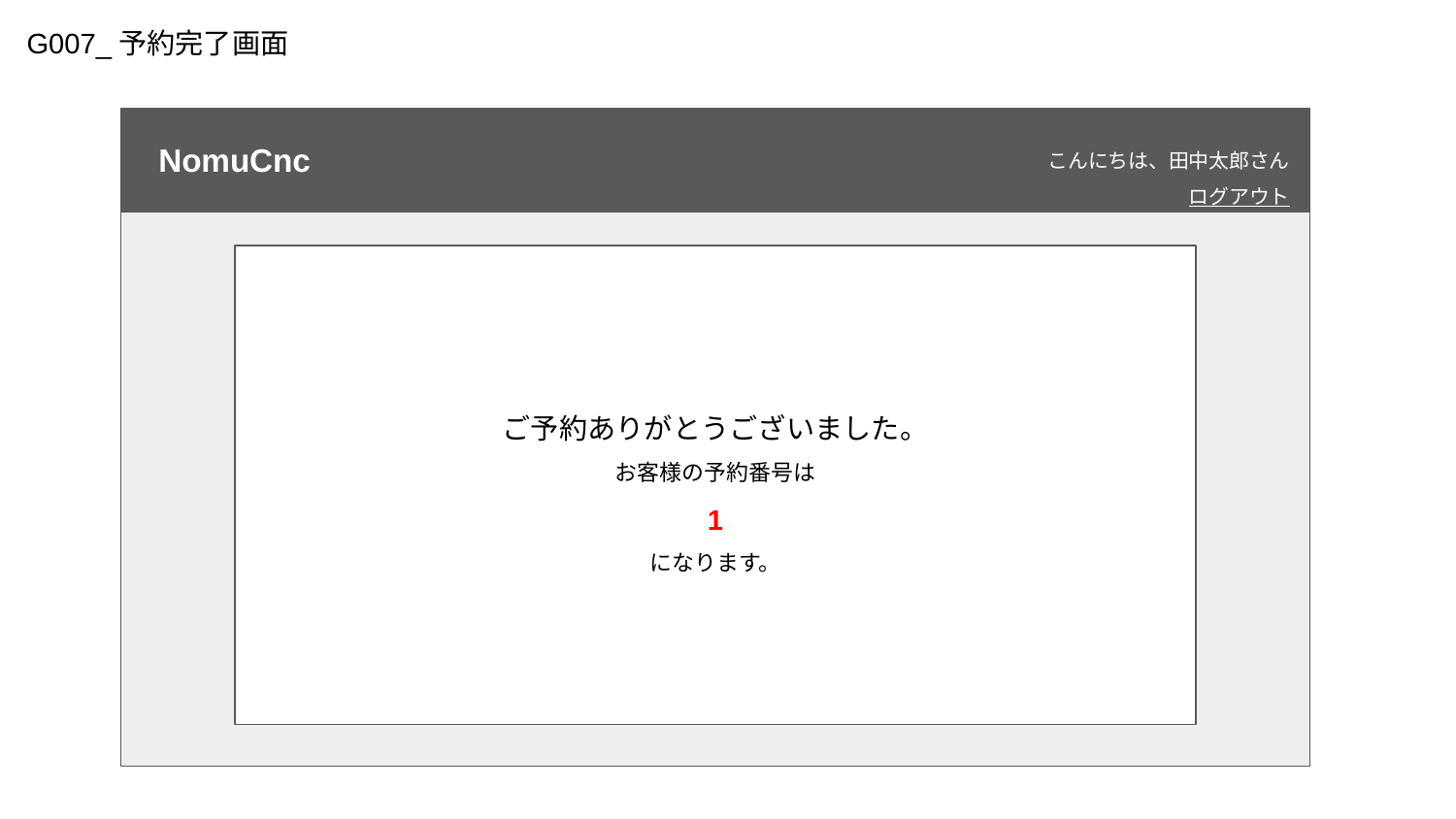

G007_予約完了画面

こんにちは、田中太郎さん
ログアウト
NomuCnc
ご予約ありがとうございました。
お客様の予約番号は
1
になります。